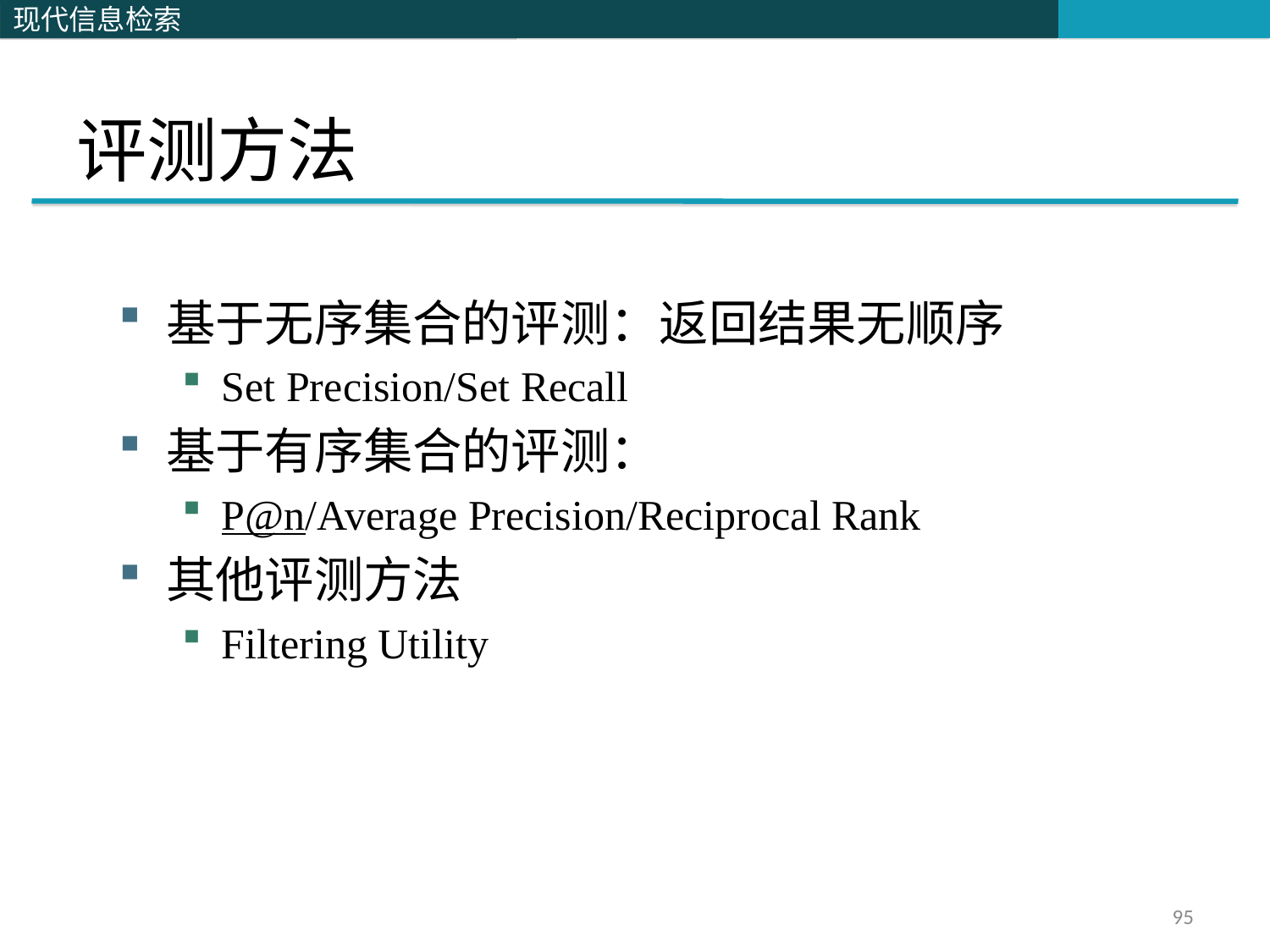

# 评测方法
基于无序集合的评测：返回结果无顺序
Set Precision/Set Recall
基于有序集合的评测：
P@n/Average Precision/Reciprocal Rank
其他评测方法
Filtering Utility

95